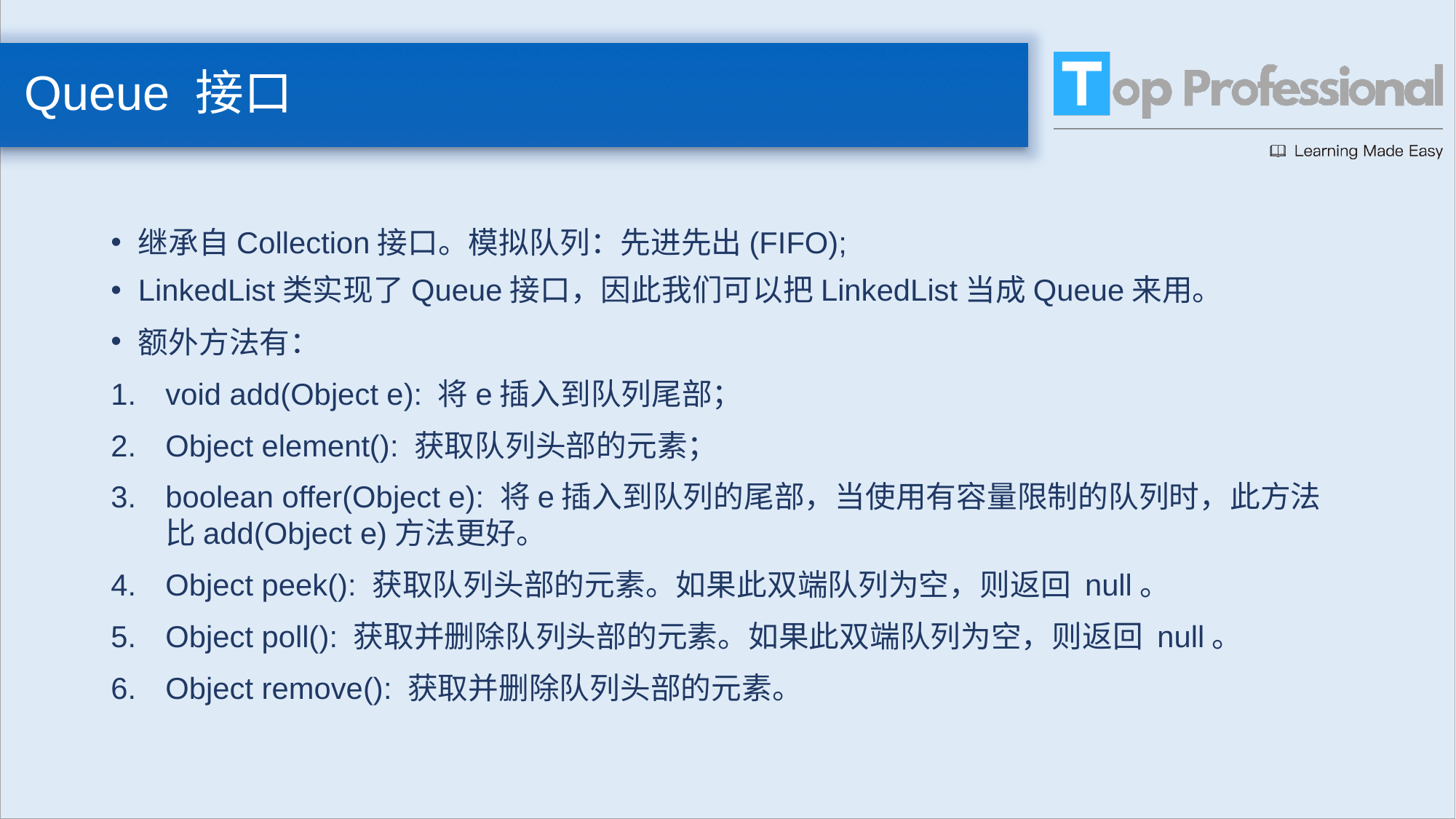

# Queue 接口
继承自Collection接口。模拟队列：先进先出(FIFO);
LinkedList类实现了Queue接口，因此我们可以把LinkedList当成Queue来用。
额外方法有：
void add(Object e): 将e插入到队列尾部；
Object element(): 获取队列头部的元素；
boolean offer(Object e): 将e插入到队列的尾部，当使用有容量限制的队列时，此方法比add(Object e)方法更好。
Object peek(): 获取队列头部的元素。如果此双端队列为空，则返回 null。
Object poll(): 获取并删除队列头部的元素。如果此双端队列为空，则返回 null。
Object remove(): 获取并删除队列头部的元素。